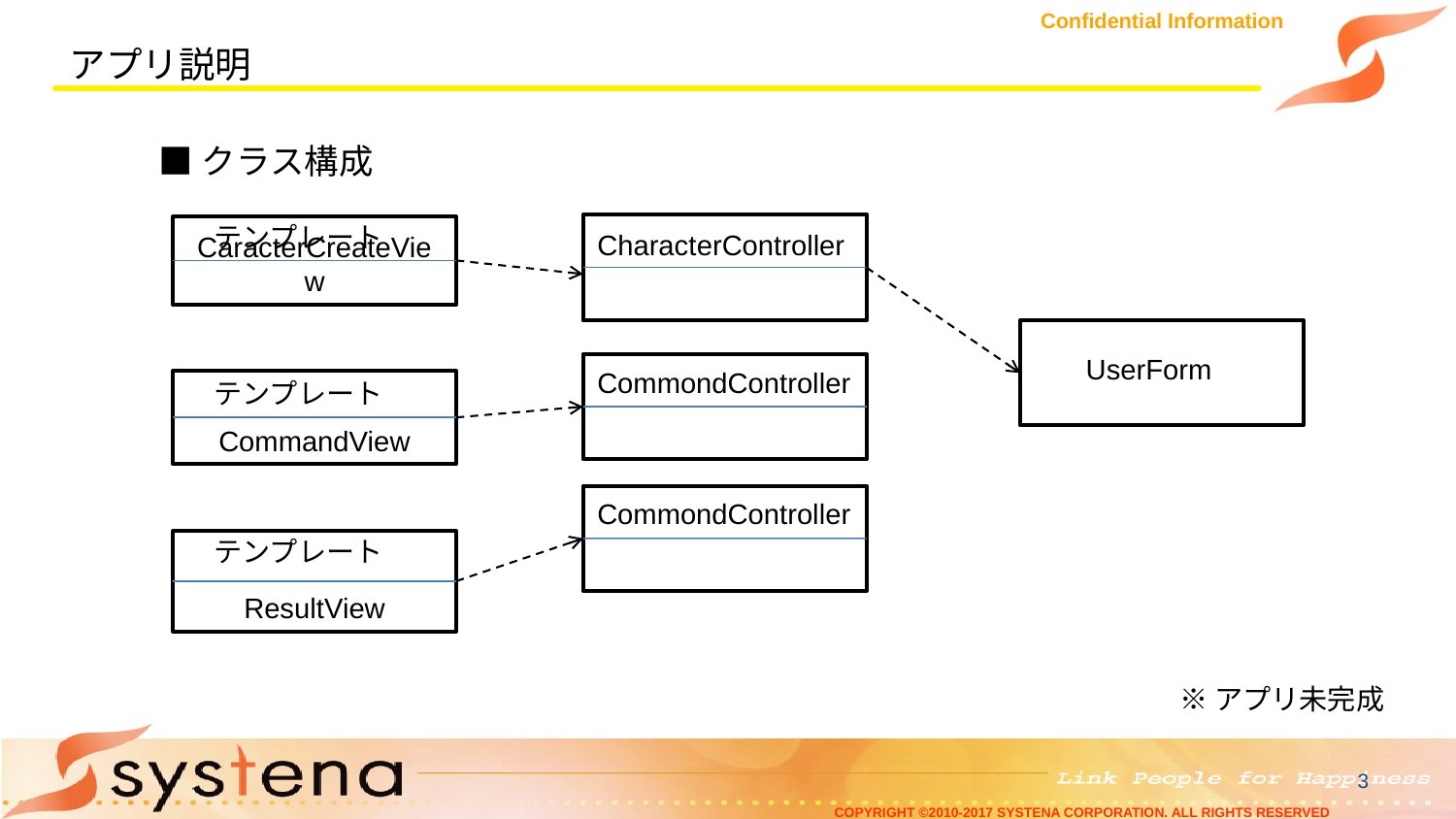

# アプリ説明

■クラス構成

テンプレート

CaracterCreateView
CharacterController

UserForm

CommondController
テンプレート
CommandView

CommondController
テンプレート
ResultView
※アプリ未完成
3